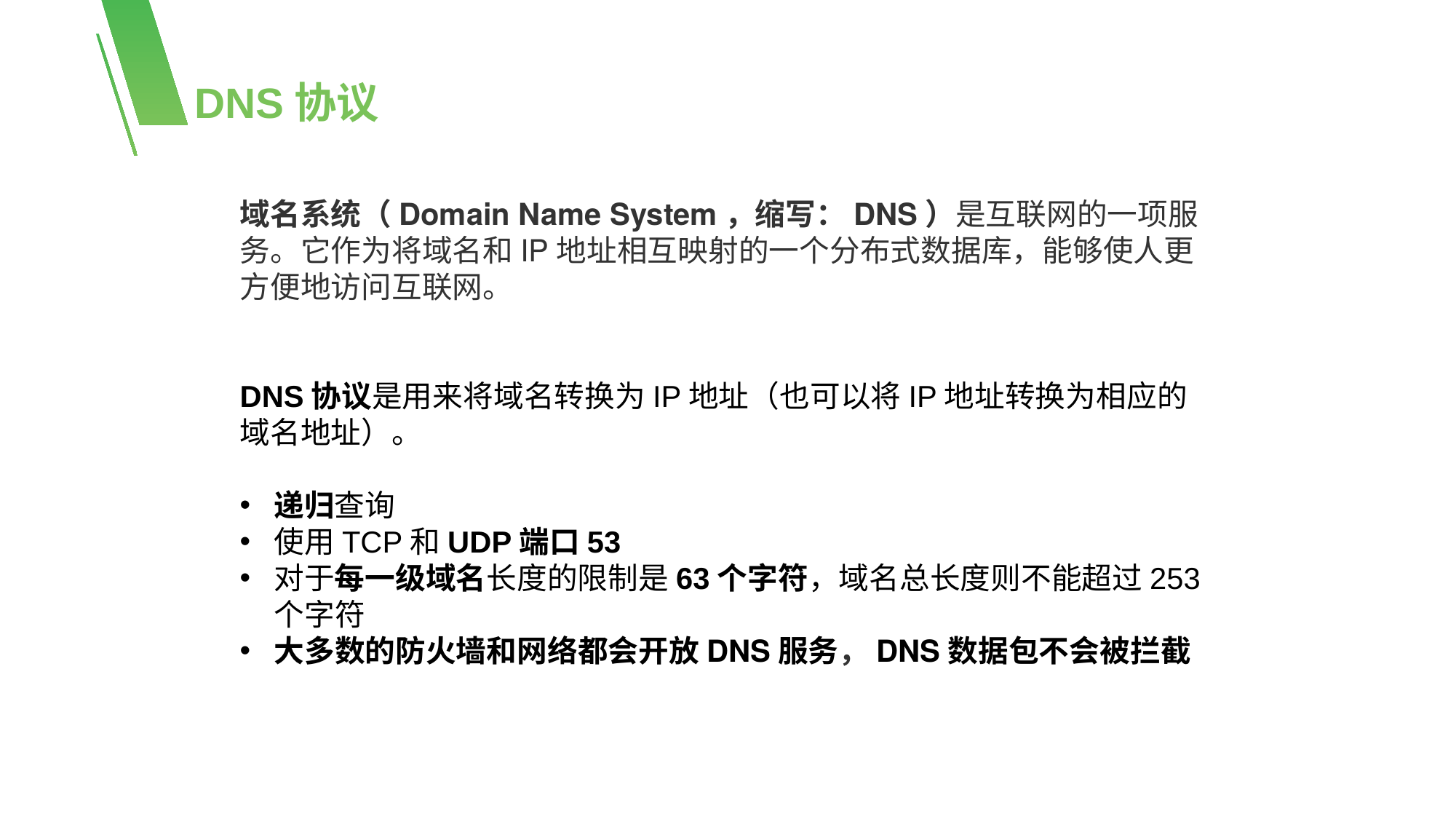

DNS协议
域名系统（Domain Name System，缩写：DNS）是互联网的一项服务。它作为将域名和IP地址相互映射的一个分布式数据库，能够使人更方便地访问互联网。

DNS协议是用来将域名转换为IP地址（也可以将IP地址转换为相应的域名地址）。

递归查询
使用TCP和UDP端口53
对于每一级域名长度的限制是63个字符，域名总长度则不能超过253个字符
大多数的防火墙和网络都会开放DNS服务，DNS数据包不会被拦截